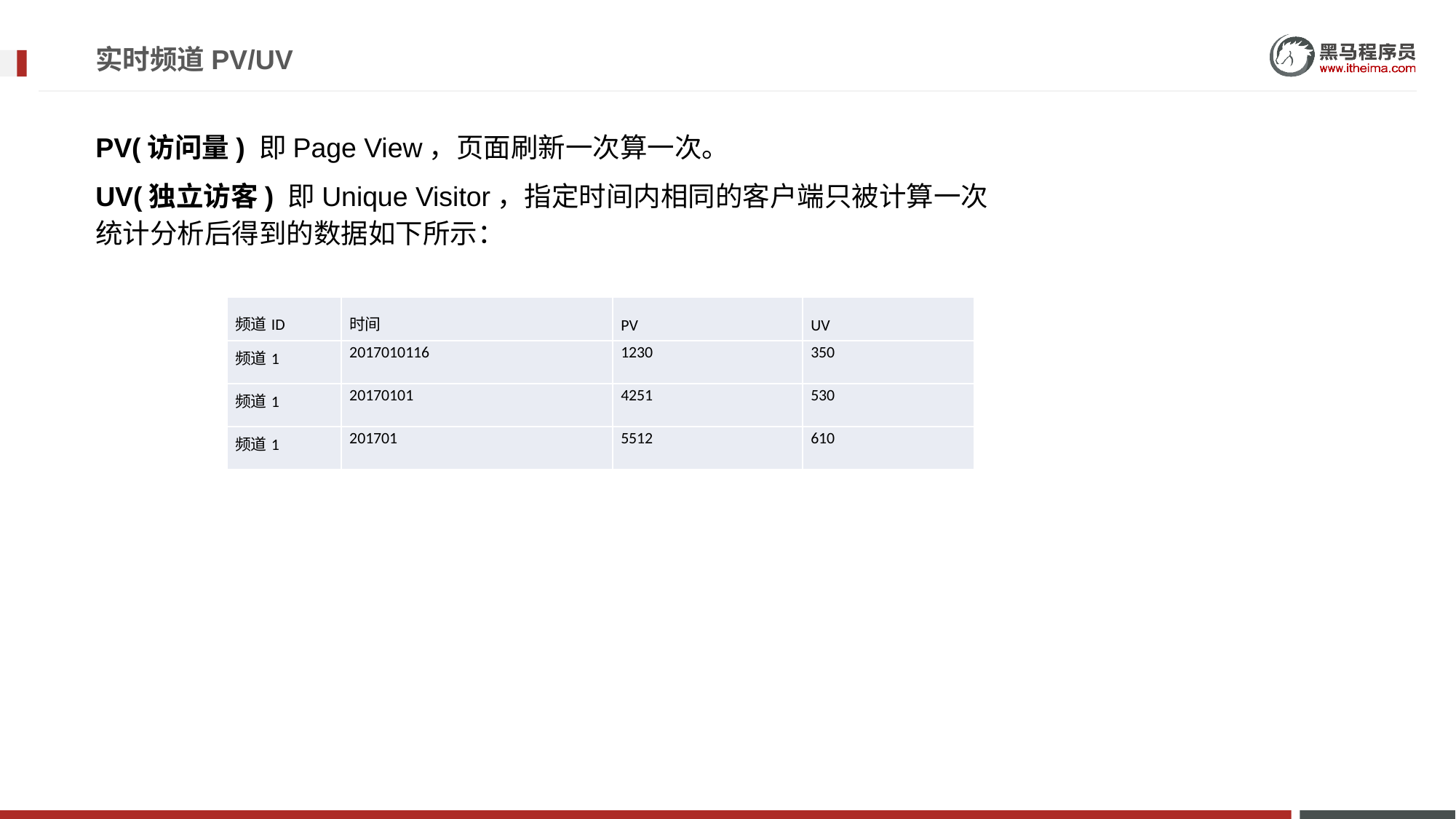

# 实时频道PV/UV
PV(访问量) 即Page View，页面刷新一次算一次。
UV(独立访客) 即Unique Visitor，指定时间内相同的客户端只被计算一次
统计分析后得到的数据如下所示：

| 频道ID | 时间 | PV | UV |
| --- | --- | --- | --- |
| 频道1 | 2017010116 | 1230 | 350 |
| 频道1 | 20170101 | 4251 | 530 |
| 频道1 | 201701 | 5512 | 610 |